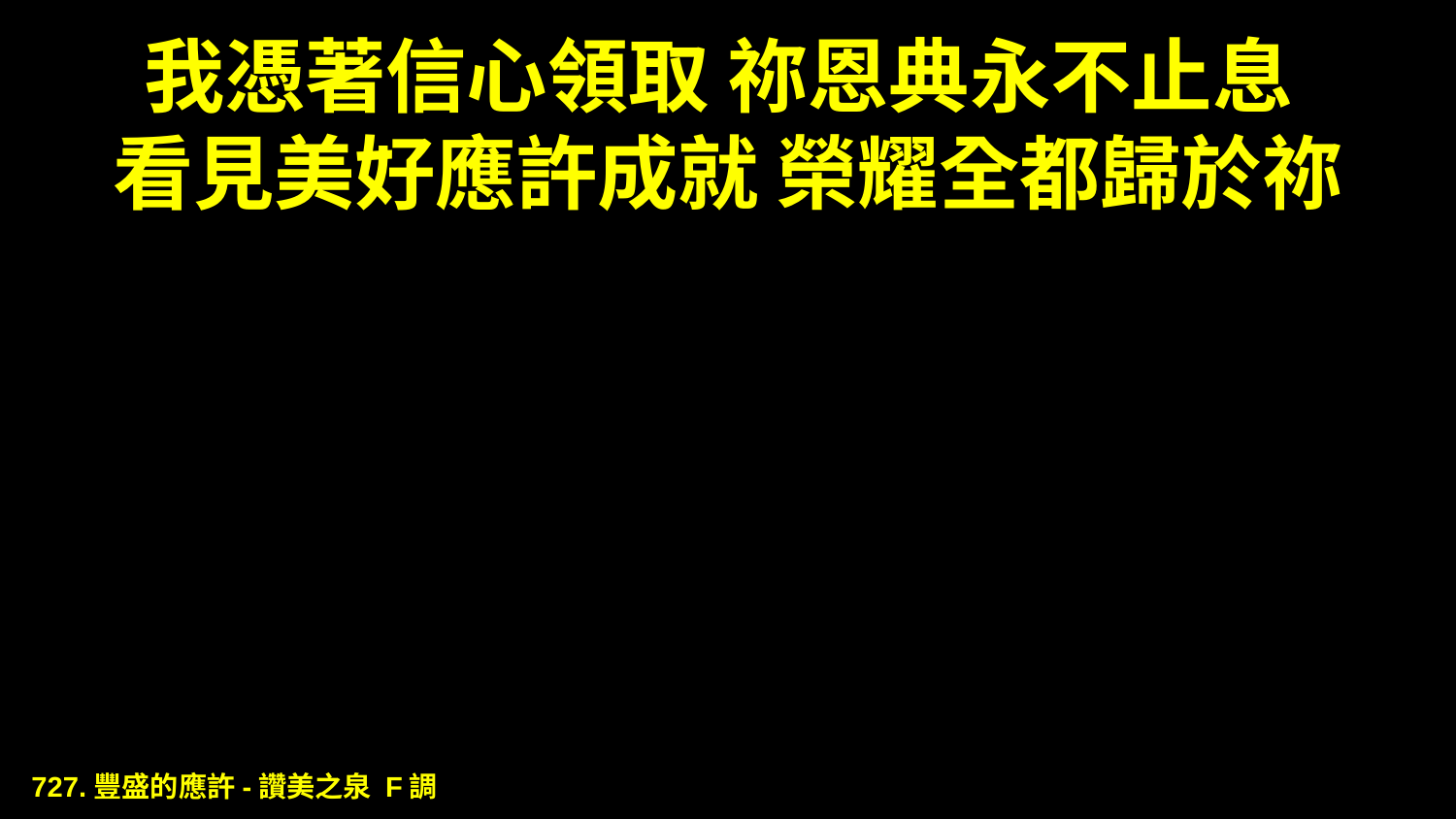

# 我憑著信心領取 祢恩典永不止息 看見美好應許成就 榮耀全都歸於祢
727.豐盛的應許-讚美之泉 F調